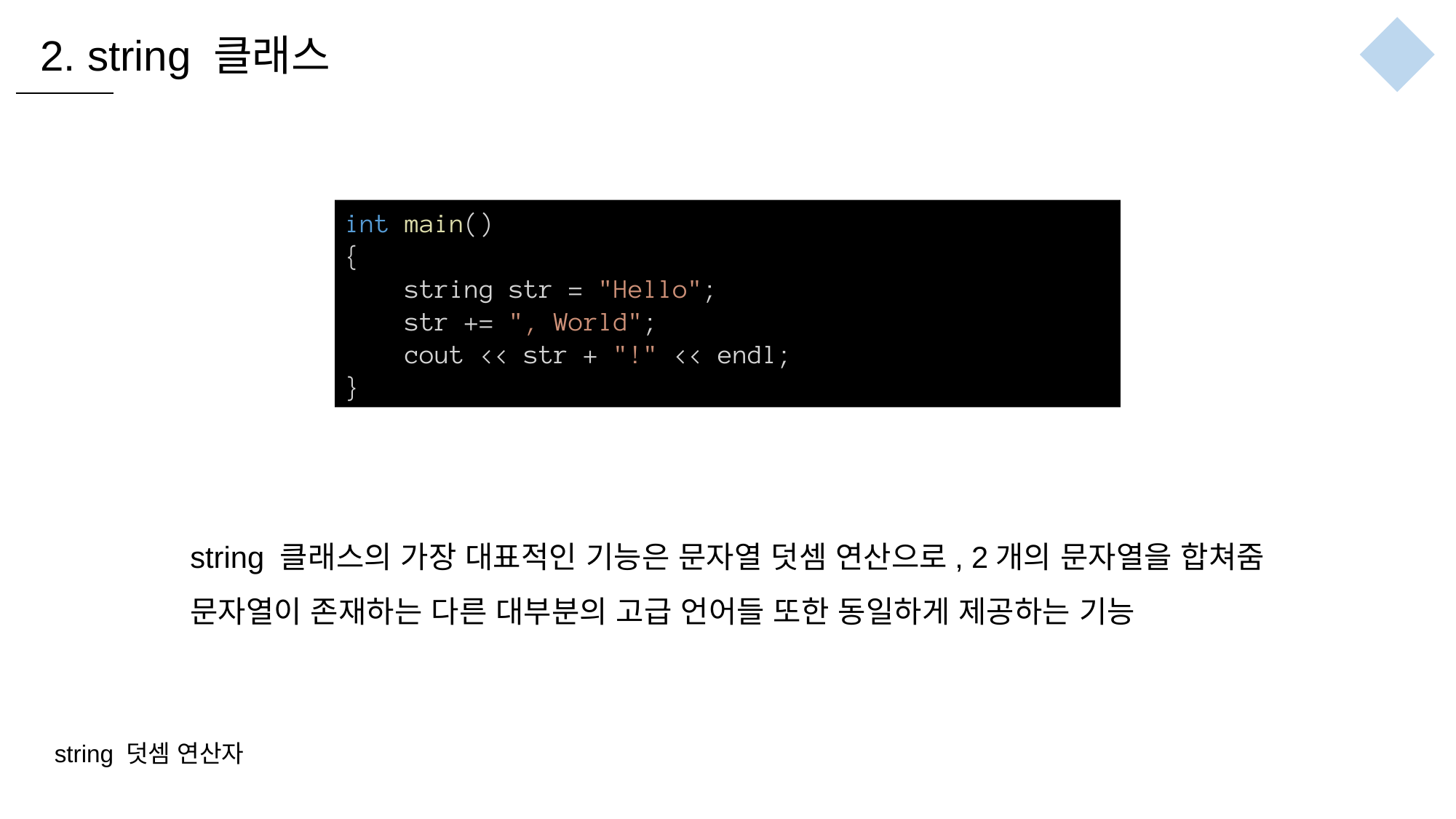

2. string 클래스
int main()
{
    string str = "Hello";
    str += ", World";
    cout << str + "!" << endl;
}
string 클래스의 가장 대표적인 기능은 문자열 덧셈 연산으로, 2개의 문자열을 합쳐줌
문자열이 존재하는 다른 대부분의 고급 언어들 또한 동일하게 제공하는 기능
string 덧셈 연산자